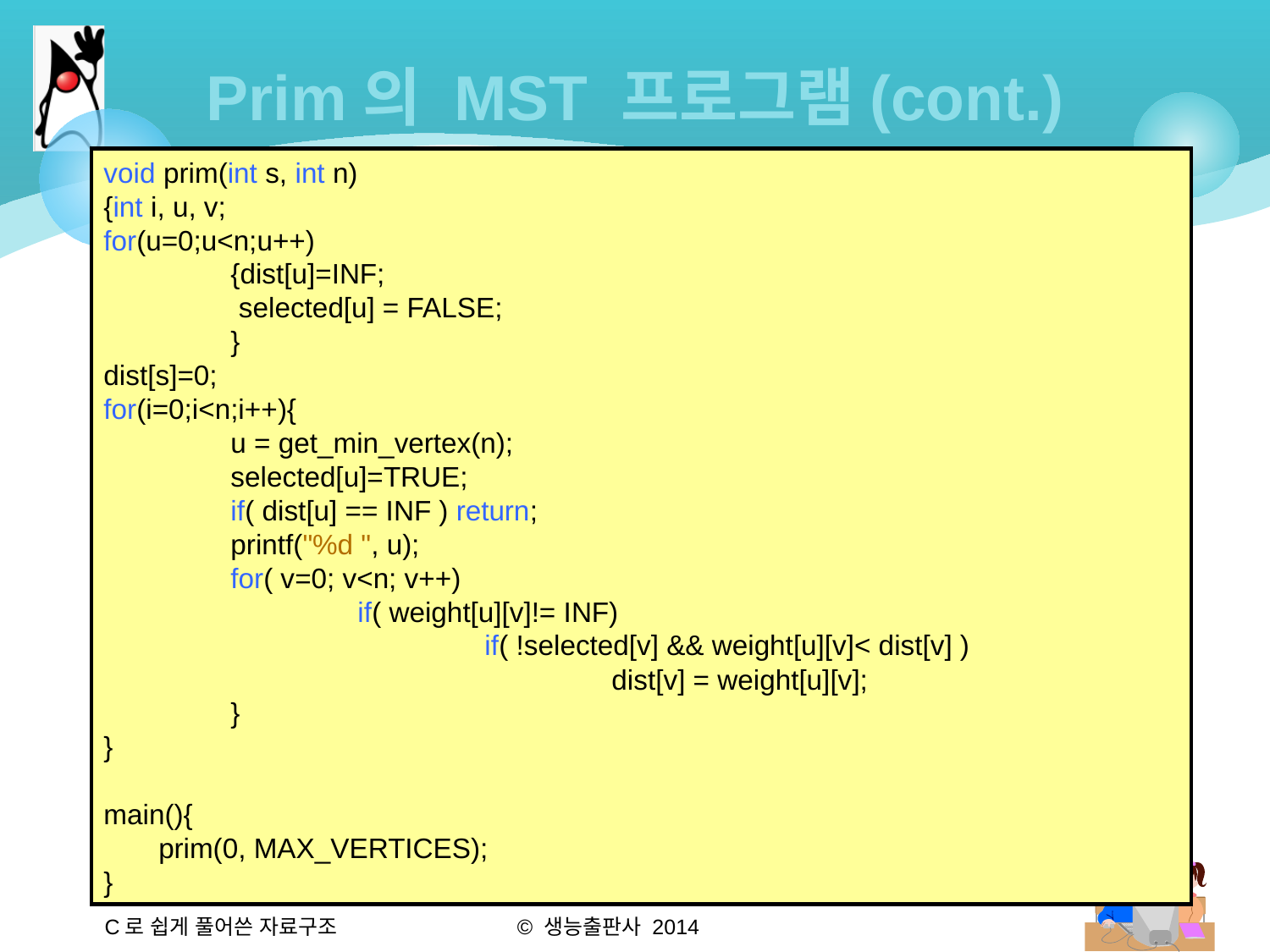

# Prim의 MST 프로그램(cont.)
void prim(int s, int n)
{int i, u, v;
for(u=0;u<n;u++)
	{dist[u]=INF;
	 selected[u] = FALSE;
	}
dist[s]=0;
for(i=0;i<n;i++){
	u = get_min_vertex(n);
	selected[u]=TRUE;
	if( dist[u] == INF ) return;
	printf("%d ", u);
	for( v=0; v<n; v++)
		if( weight[u][v]!= INF)
			if( !selected[v] && weight[u][v]< dist[v] )
				dist[v] = weight[u][v];
	}
}

main(){
       prim(0, MAX_VERTICES);
}